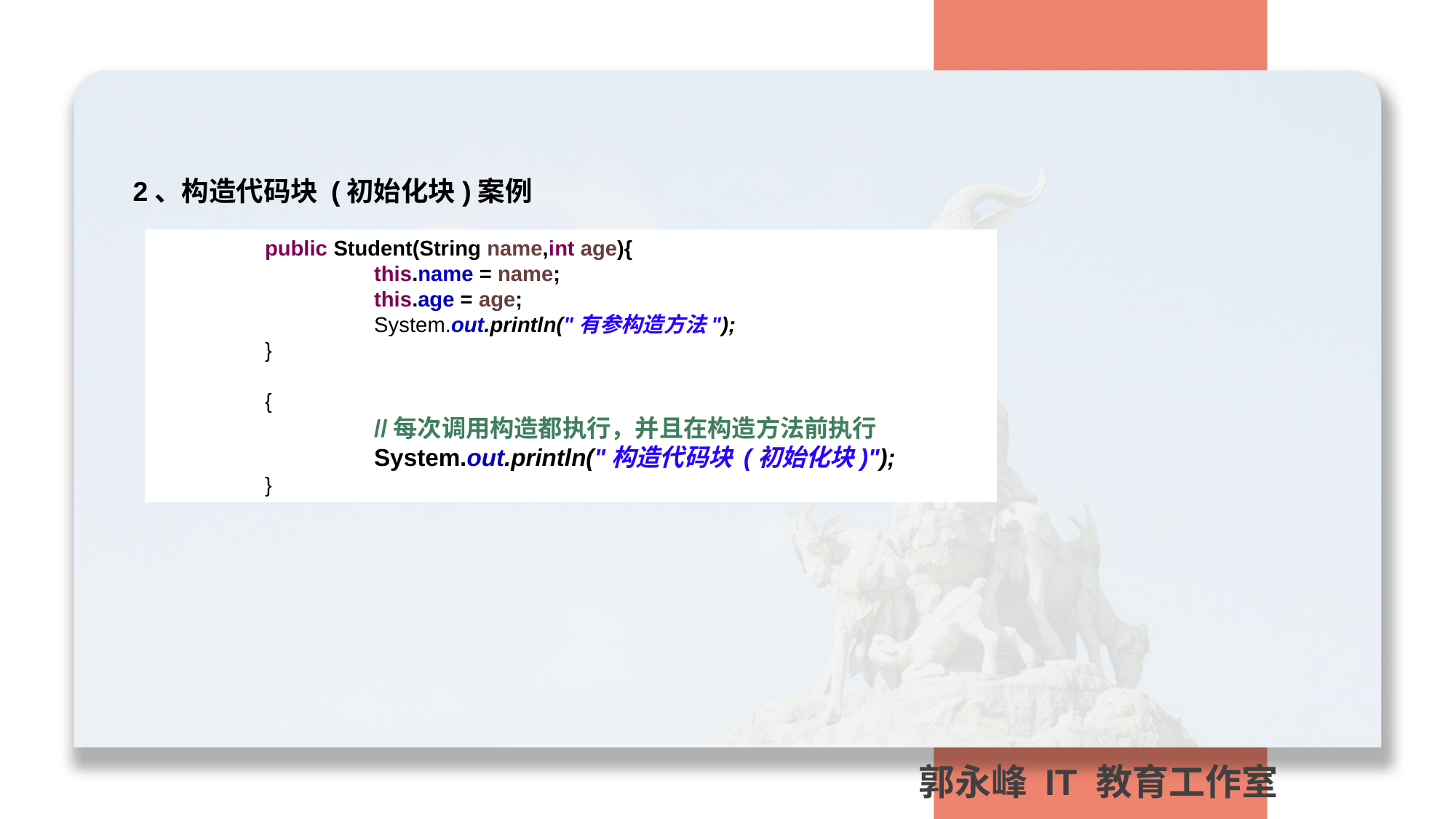

2、构造代码块 (初始化块)案例
	public Student(String name,int age){
		this.name = name;
		this.age = age;
		System.out.println("有参构造方法");
	}

	{
		//每次调用构造都执行，并且在构造方法前执行
		System.out.println("构造代码块 (初始化块)");
	}